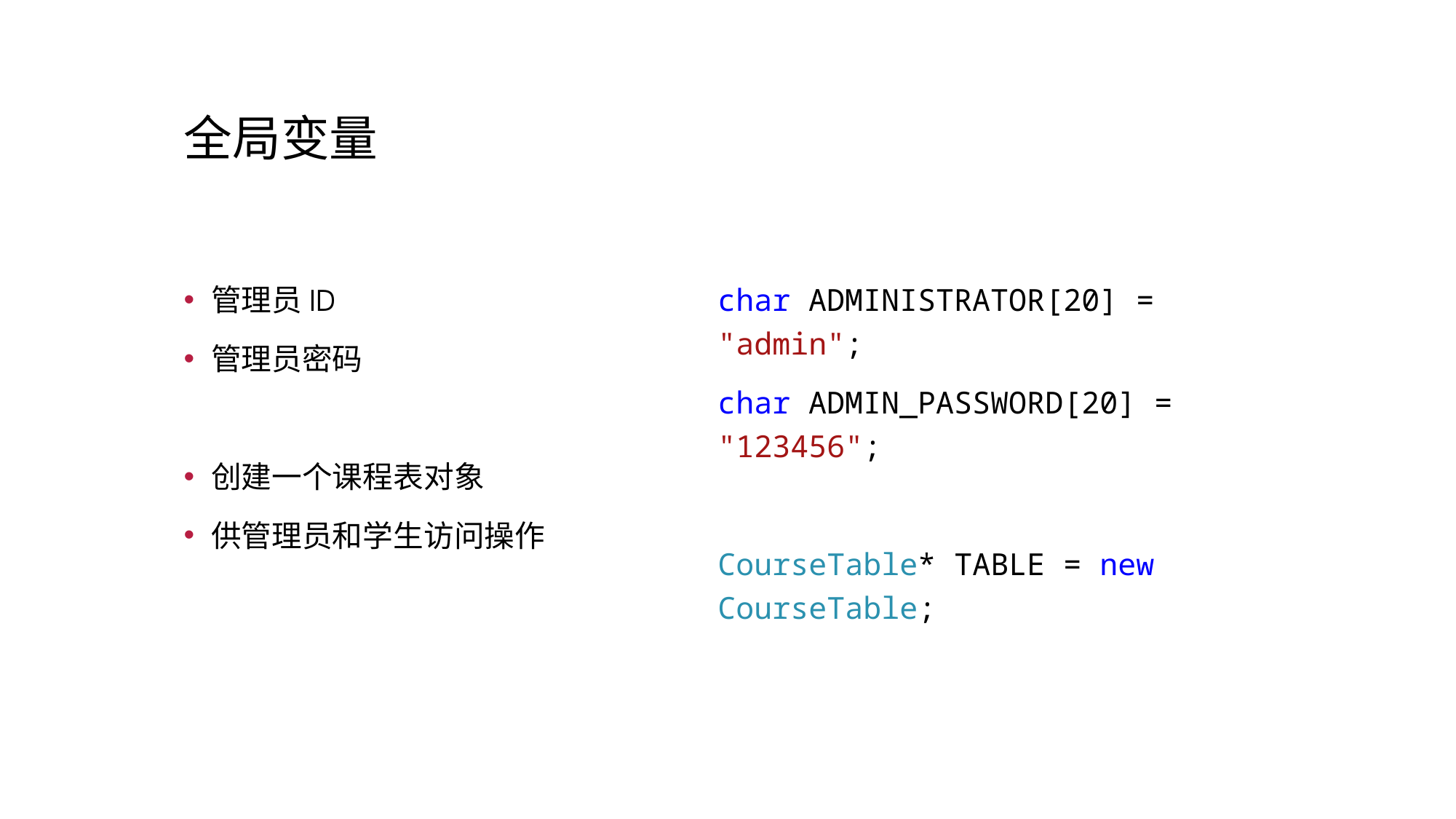

# 全局变量
管理员ID
管理员密码

创建一个课程表对象
供管理员和学生访问操作
char ADMINISTRATOR[20] = "admin";
char ADMIN_PASSWORD[20] = "123456";

CourseTable* TABLE = new CourseTable;